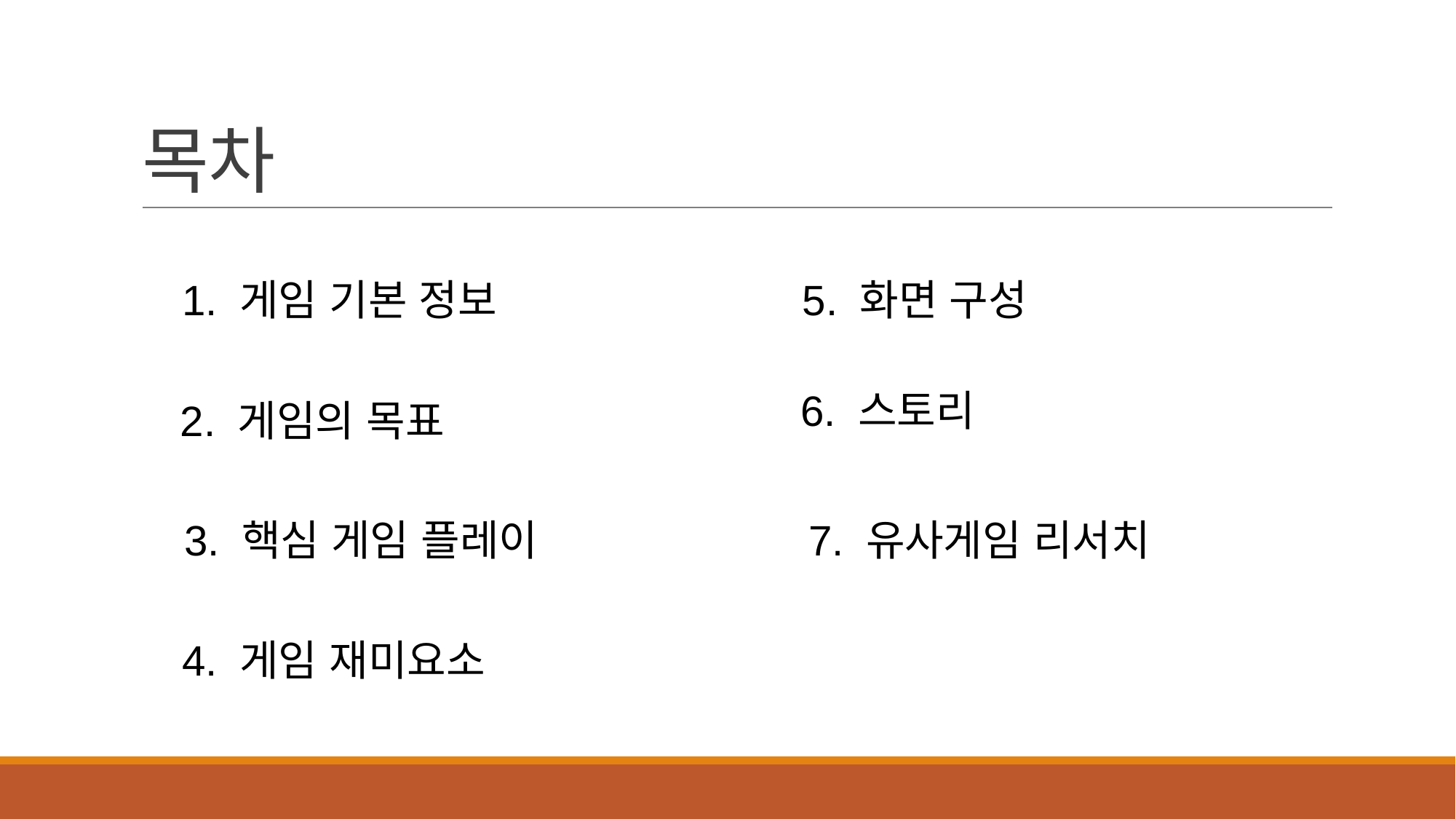

# 목차
1. 게임 기본 정보
5. 화면 구성
6. 스토리
2. 게임의 목표
3. 핵심 게임 플레이
7. 유사게임 리서치
4. 게임 재미요소